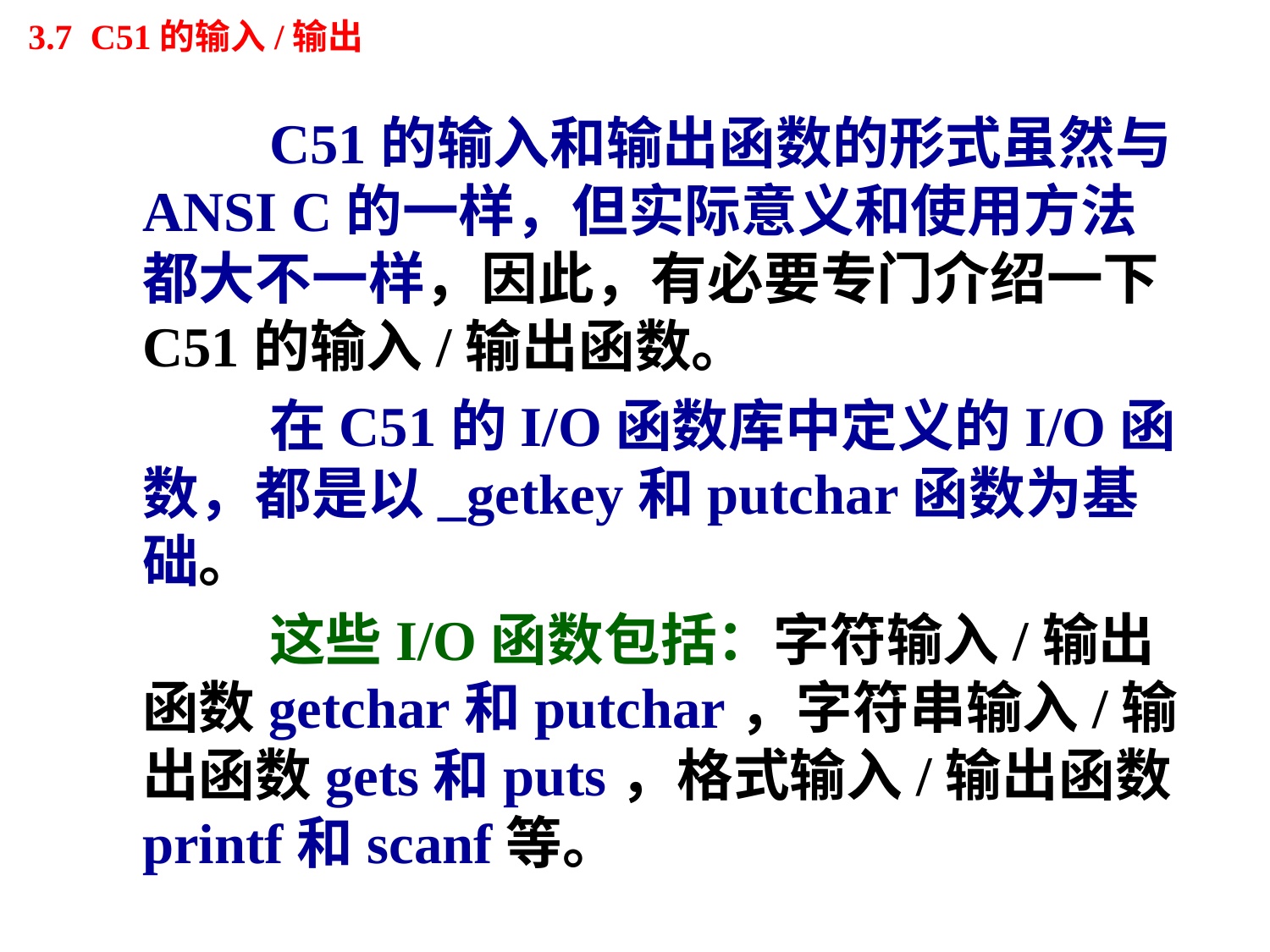

# 3.7  C51的输入/输出
		C51的输入和输出函数的形式虽然与ANSI C的一样，但实际意义和使用方法都大不一样，因此，有必要专门介绍一下C51的输入/输出函数。
		在C51的I/O函数库中定义的I/O函数，都是以_getkey和putchar函数为基础。
		这些I/O函数包括：字符输入/输出函数getchar和putchar，字符串输入/输出函数gets和puts，格式输入/输出函数printf和scanf等。